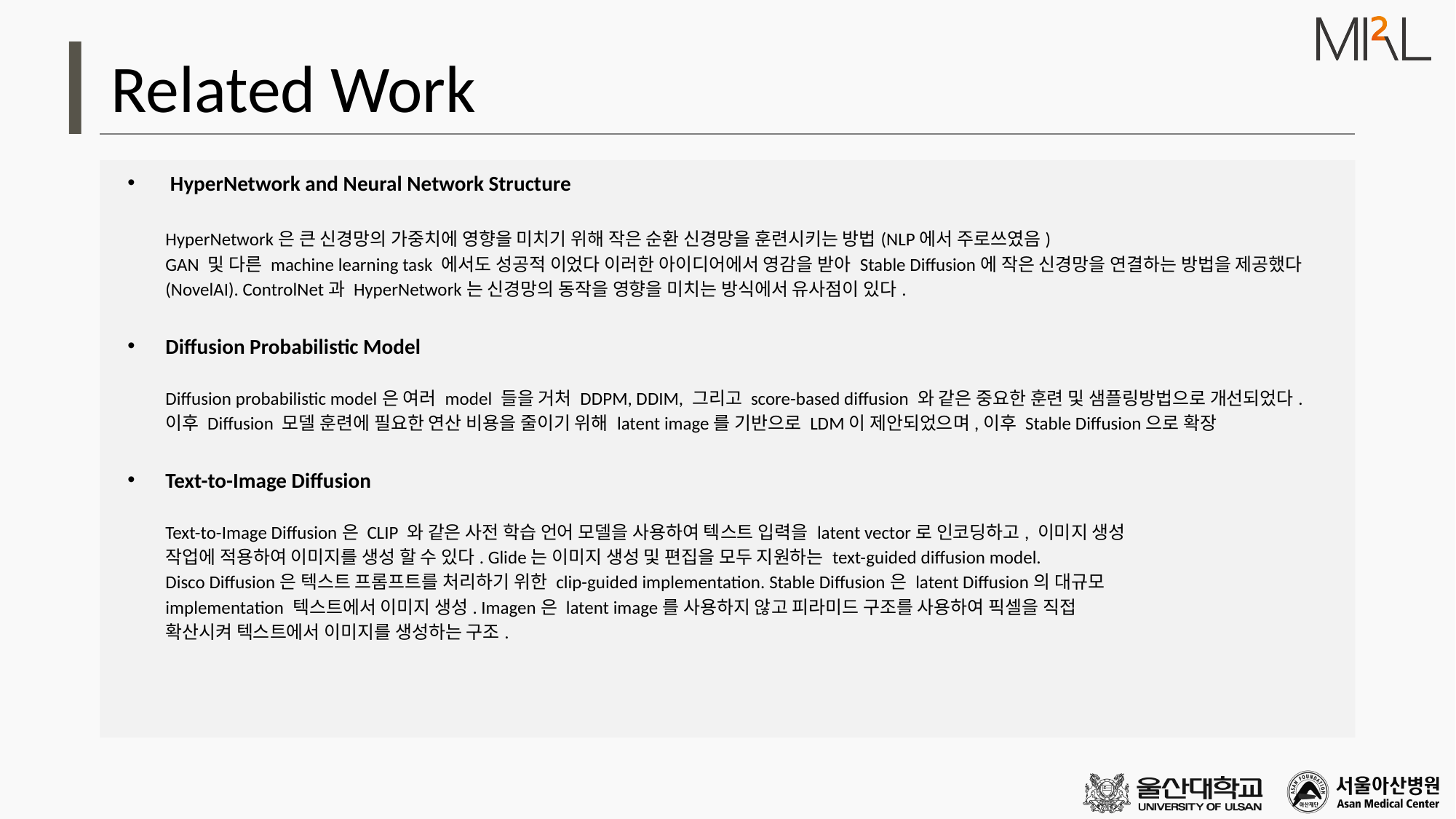

# Related Work
 HyperNetwork and Neural Network Structure

HyperNetwork은 큰 신경망의 가중치에 영향을 미치기 위해 작은 순환 신경망을 훈련시키는 방법(NLP에서 주로쓰였음)
GAN 및 다른 machine learning task 에서도 성공적 이었다 이러한 아이디어에서 영감을 받아 Stable Diffusion에 작은 신경망을 연결하는 방법을 제공했다(NovelAI). ControlNet과 HyperNetwork는 신경망의 동작을 영향을 미치는 방식에서 유사점이 있다.

Diffusion Probabilistic Model

Diffusion probabilistic model은 여러 model 들을 거처 DDPM, DDIM, 그리고 score-based diffusion 와 같은 중요한 훈련 및 샘플링방법으로 개선되었다.  이후 Diffusion 모델 훈련에 필요한 연산 비용을 줄이기 위해 latent image를 기반으로 LDM이 제안되었으며,이후 Stable Diffusion으로 확장

Text-to-Image Diffusion

Text-to-Image Diffusion은 CLIP 와 같은 사전 학습 언어 모델을 사용하여 텍스트 입력을 latent vector로 인코딩하고, 이미지 생성
작업에 적용하여 이미지를 생성 할 수 있다. Glide는 이미지 생성 및 편집을 모두 지원하는 text-guided diffusion model.
Disco Diffusion은 텍스트 프롬프트를 처리하기 위한 clip-guided implementation. Stable Diffusion은 latent Diffusion의 대규모
implementation 텍스트에서 이미지 생성. Imagen은 latent image를 사용하지 않고 피라미드 구조를 사용하여 픽셀을 직접
확산시켜 텍스트에서 이미지를 생성하는 구조.